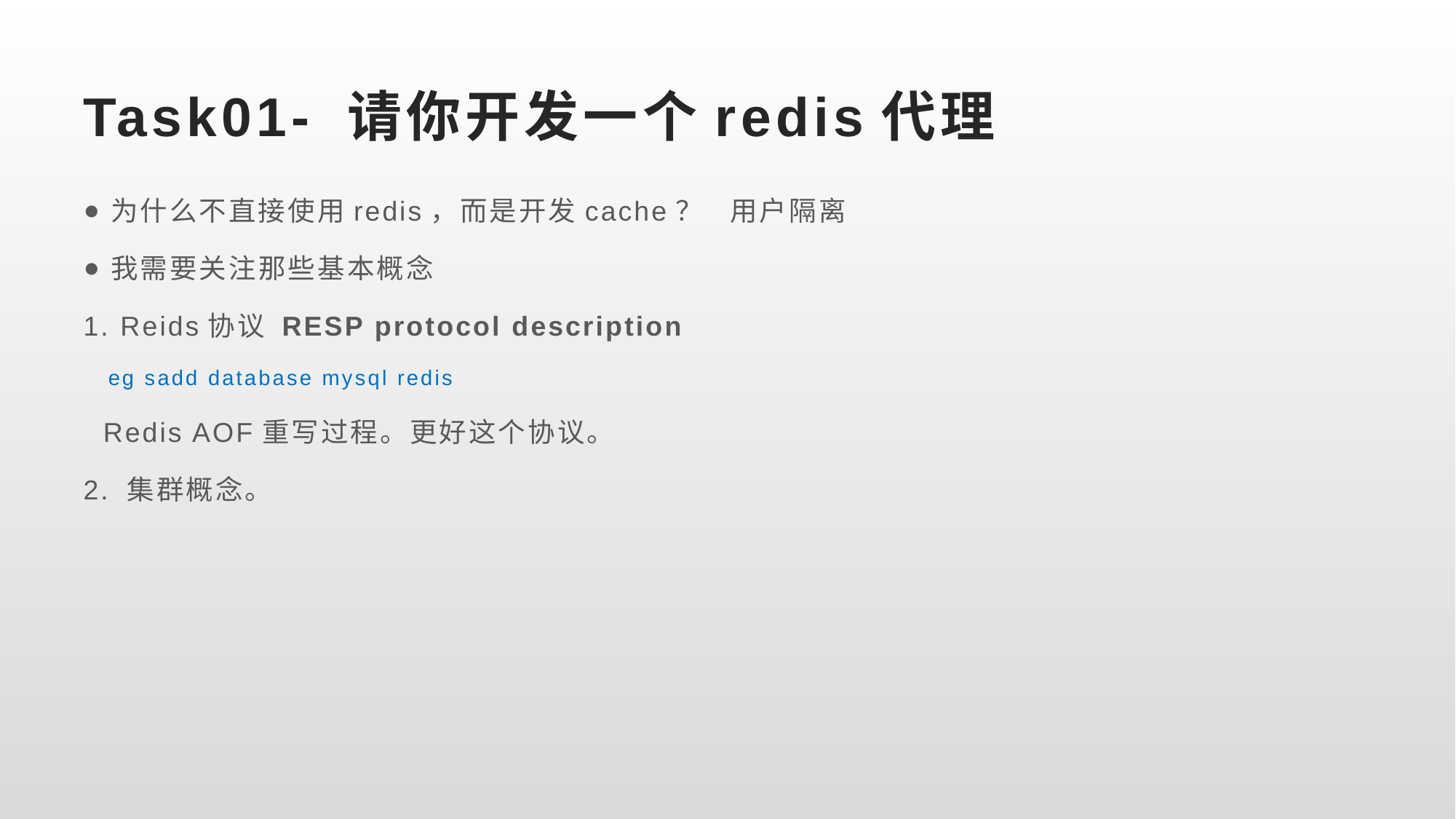

# Task01- 请你开发一个redis代理
为什么不直接使用redis，而是开发cache？   用户隔离
我需要关注那些基本概念
1. Reids协议 RESP protocol description
   eg sadd database mysql redis
  Redis AOF重写过程。更好这个协议。
2. 集群概念。